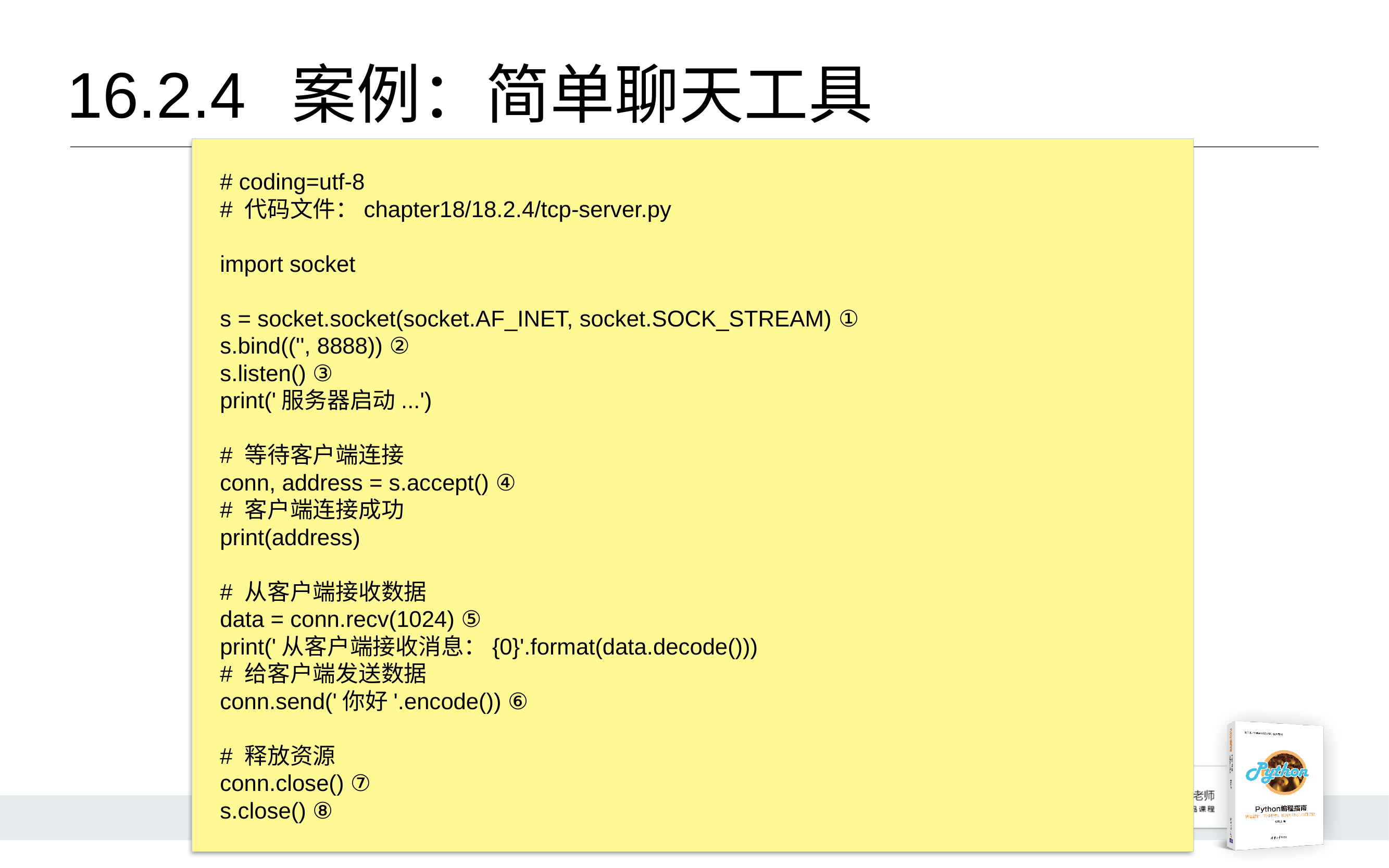

# 16.2.4 	案例：简单聊天工具
# coding=utf-8
# 代码文件：chapter18/18.2.4/tcp-server.py

import socket

s = socket.socket(socket.AF_INET, socket.SOCK_STREAM) ①
s.bind(('', 8888)) ②
s.listen() ③
print('服务器启动...')

# 等待客户端连接
conn, address = s.accept() ④
# 客户端连接成功
print(address)

# 从客户端接收数据
data = conn.recv(1024) ⑤
print('从客户端接收消息：{0}'.format(data.decode()))
# 给客户端发送数据
conn.send('你好'.encode()) ⑥

# 释放资源
conn.close() ⑦
s.close() ⑧